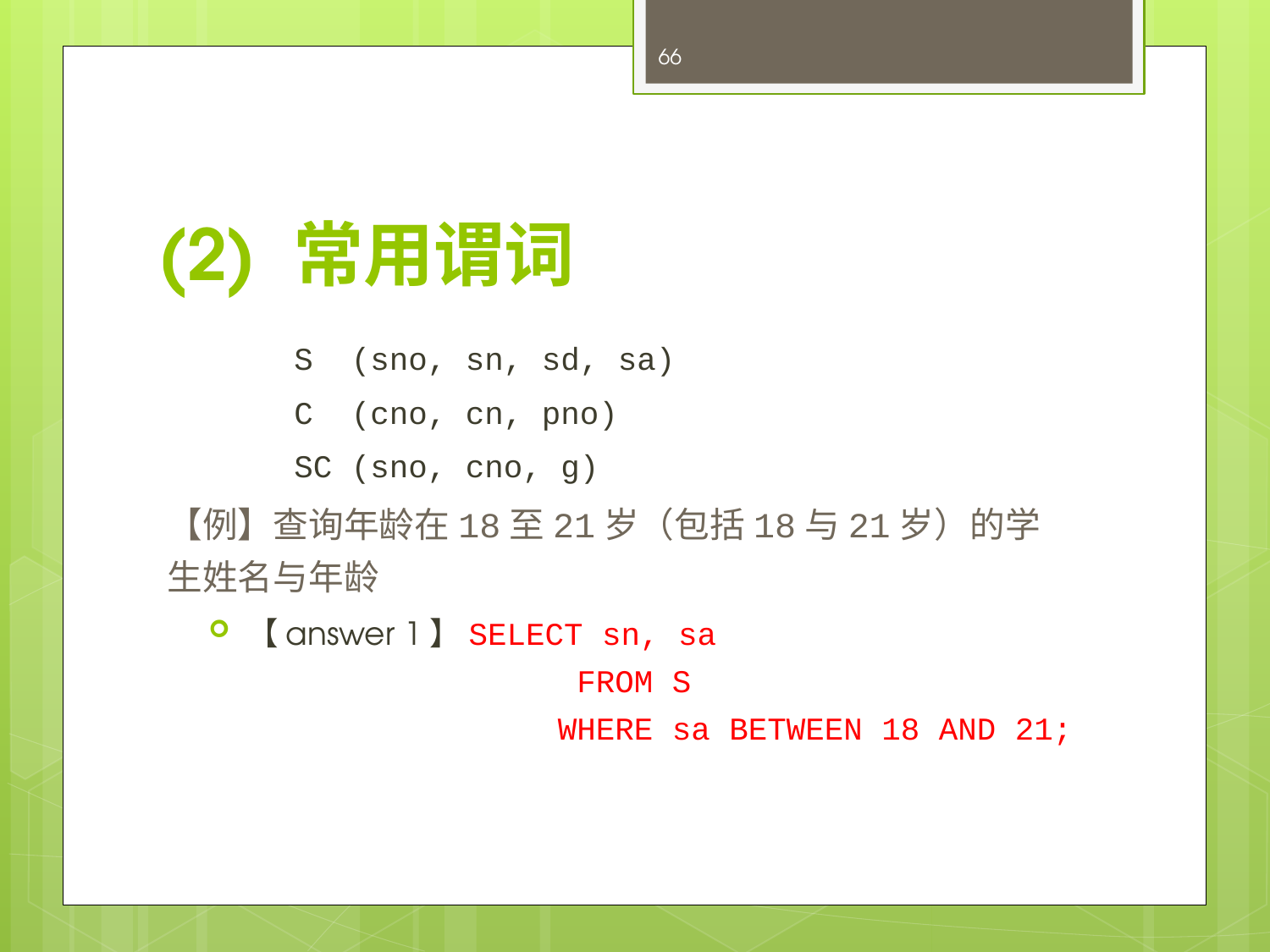

66
# (2) 常用谓词
	S  (sno, sn, sd, sa)
	C  (cno, cn, pno)
	SC (sno, cno, g)
【例】查询年龄在18至21岁（包括18与21岁）的学生姓名与年龄
【answer 1】SELECT sn, sa
		    FROM S
		   WHERE sa BETWEEN 18 AND 21;